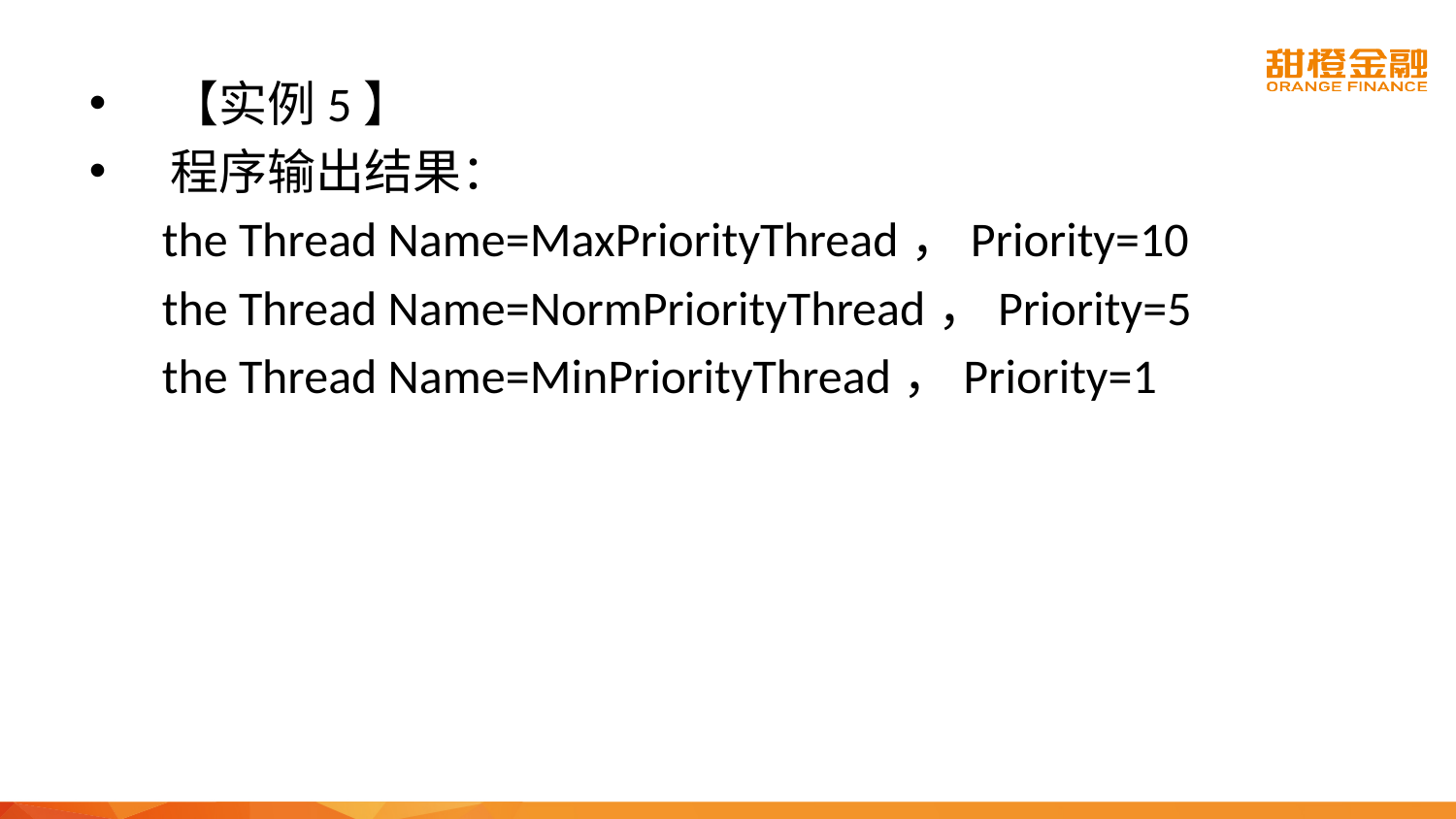

【实例5】
程序输出结果：
the Thread Name=MaxPriorityThread，Priority=10
the Thread Name=NormPriorityThread，Priority=5
the Thread Name=MinPriorityThread，Priority=1